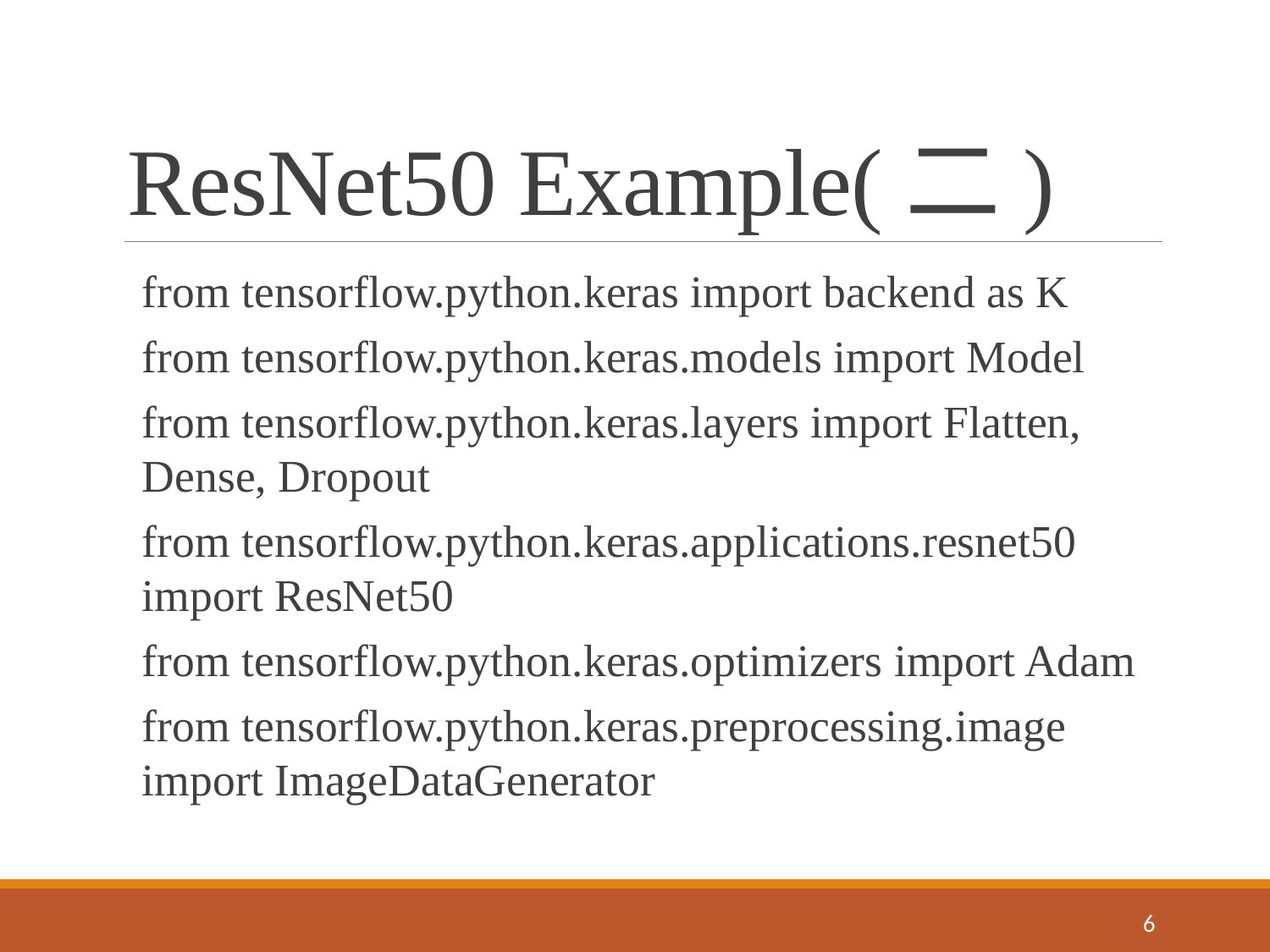

# ResNet50 Example(二)
from tensorflow.python.keras import backend as K
from tensorflow.python.keras.models import Model
from tensorflow.python.keras.layers import Flatten, Dense, Dropout
from tensorflow.python.keras.applications.resnet50 import ResNet50
from tensorflow.python.keras.optimizers import Adam
from tensorflow.python.keras.preprocessing.image import ImageDataGenerator
6